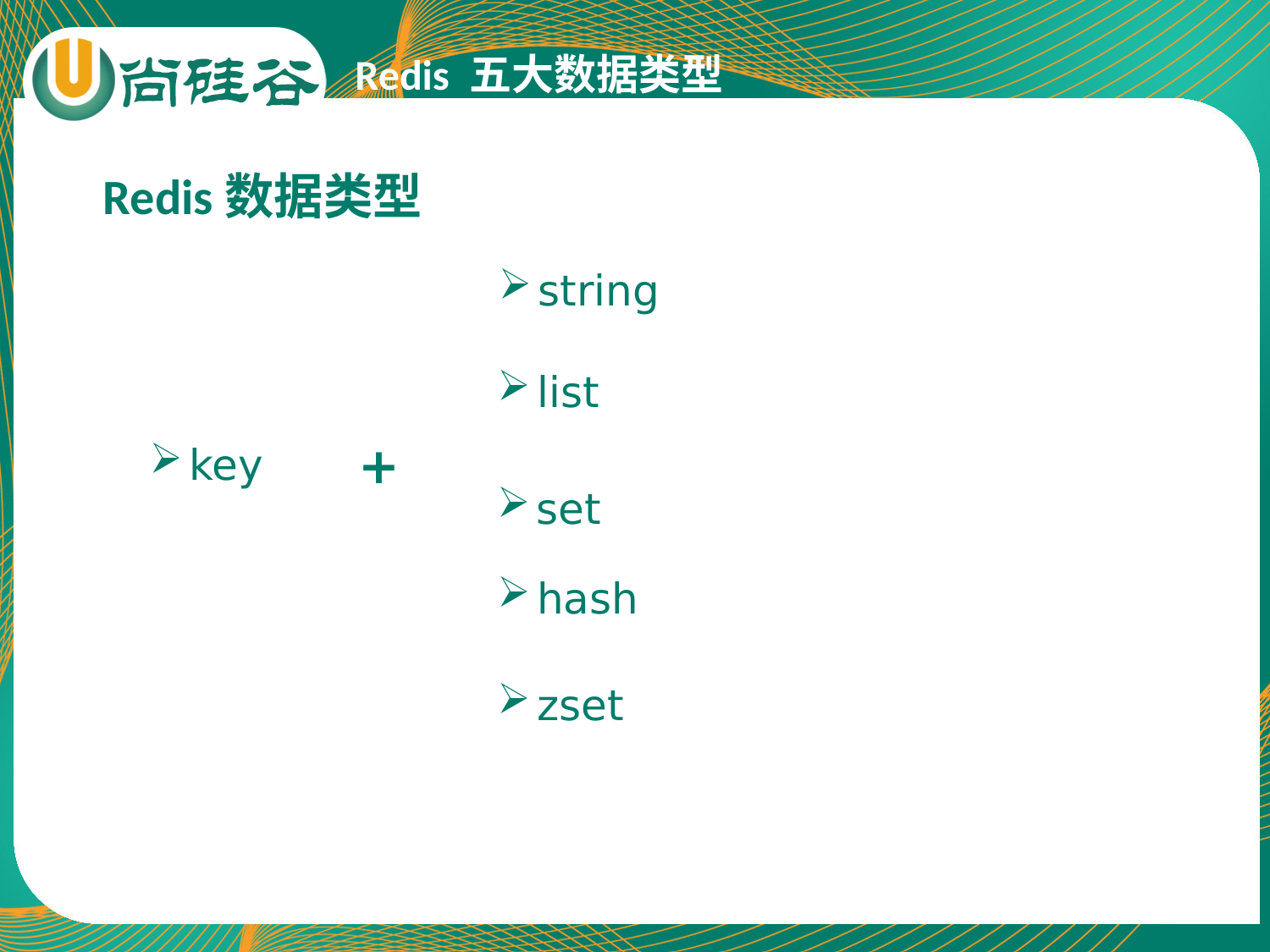

Redis 五大数据类型
Redis数据类型
string
list
+
key
set
hash
zset